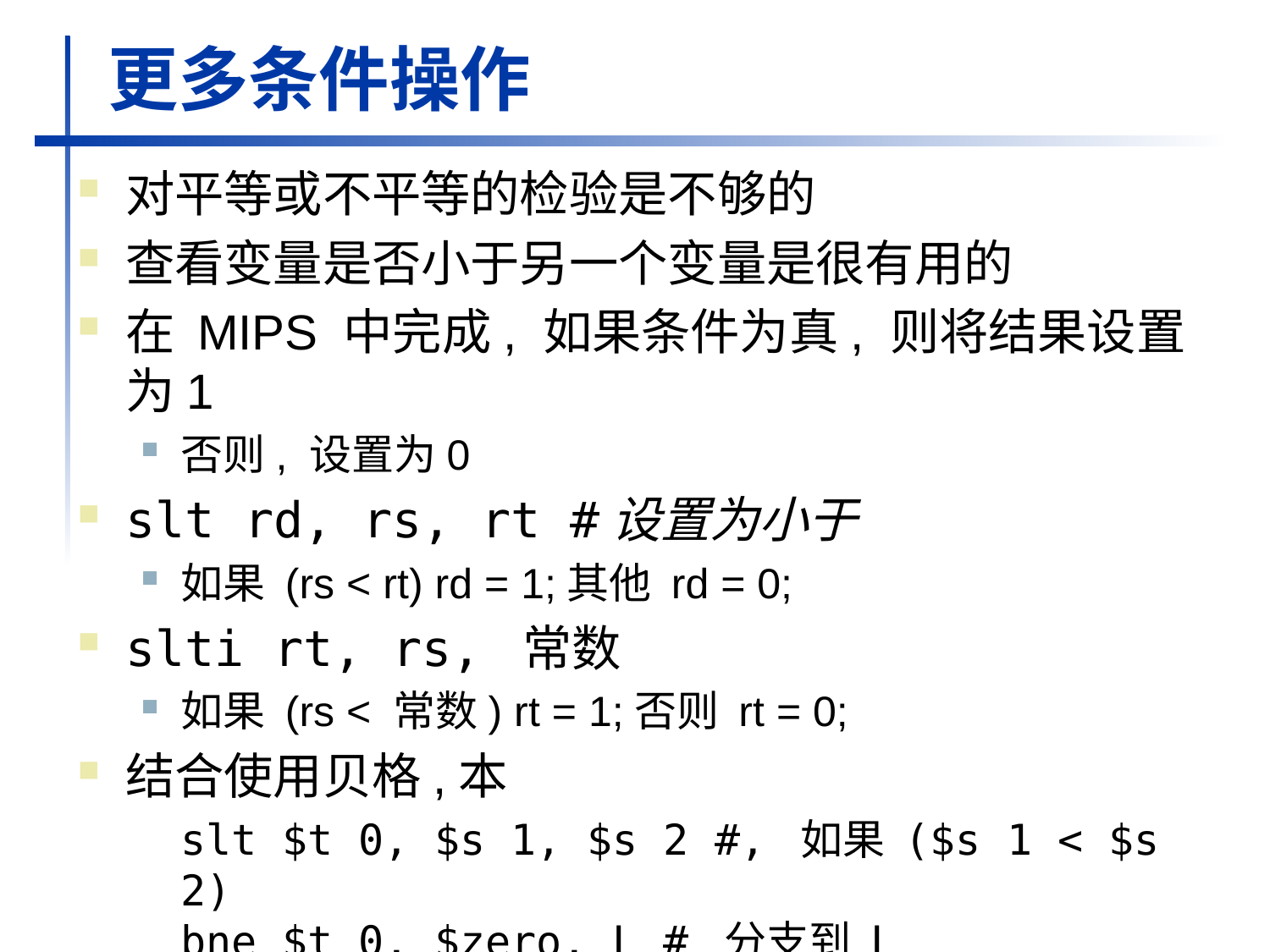

# 更多条件操作
对平等或不平等的检验是不够的
查看变量是否小于另一个变量是很有用的
在 MIPS 中完成, 如果条件为真, 则将结果设置为1
否则, 设置为0
slt rd, rs, rt #设置为小于
如果 (rs < rt) rd = 1;其他 rd = 0;
slti rt, rs, 常数
如果 (rs < 常数) rt = 1;否则 rt = 0;
结合使用贝格,本
	slt $t 0, $s 1, $s 2 #, 如果 ($s 1 < $s 2)
bne $t 0, $zero, L # 分支到 L